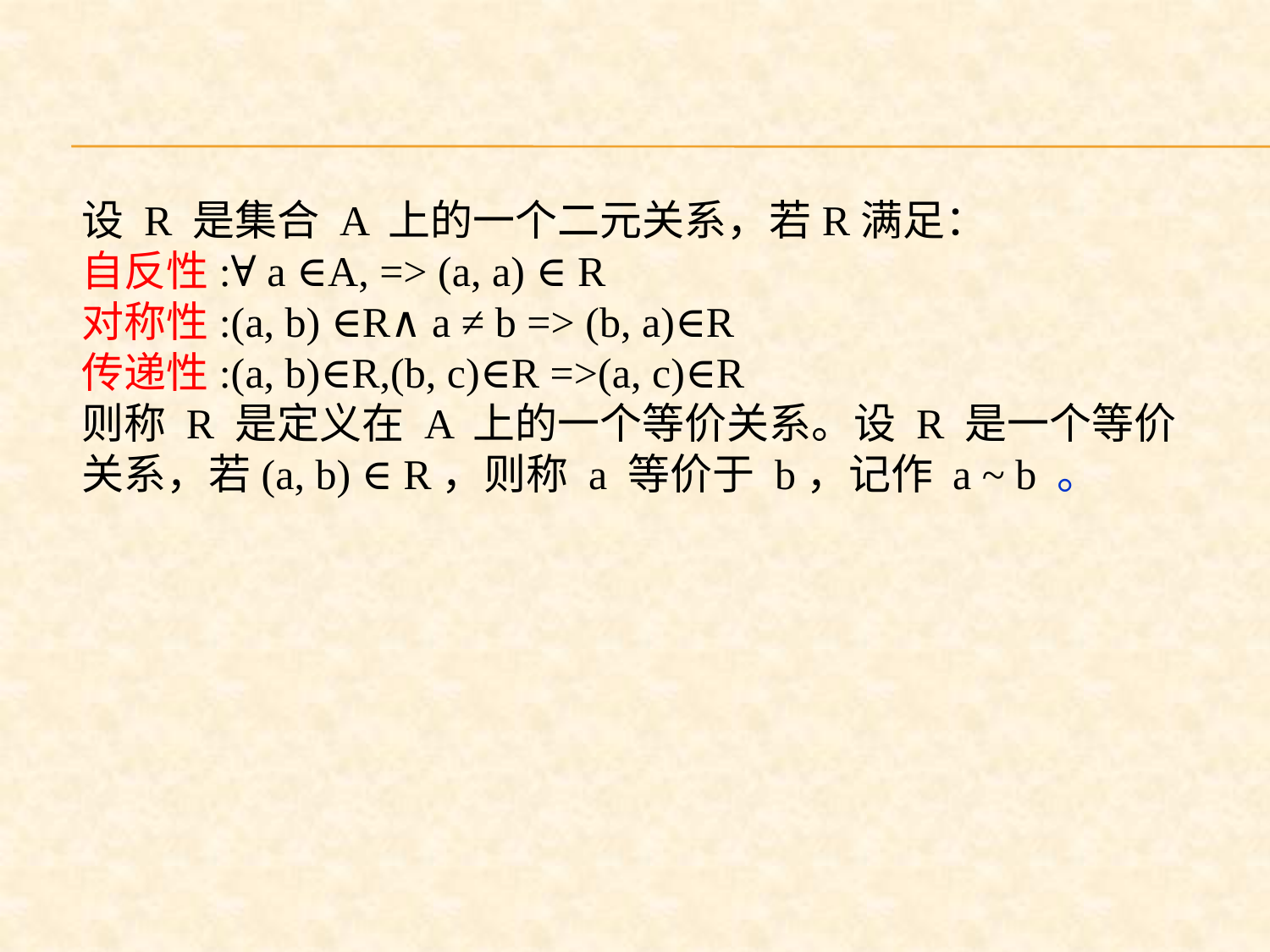

设 R 是集合 A 上的一个二元关系，若R满足：
自反性:∀ a ∈A, => (a, a) ∈ R
对称性:(a, b) ∈R∧ a ≠ b => (b, a)∈R
传递性:(a, b)∈R,(b, c)∈R =>(a, c)∈R
则称 R 是定义在 A 上的一个等价关系。设 R 是一个等价关系，若(a, b) ∈ R，则称 a 等价于 b，记作 a ~ b 。